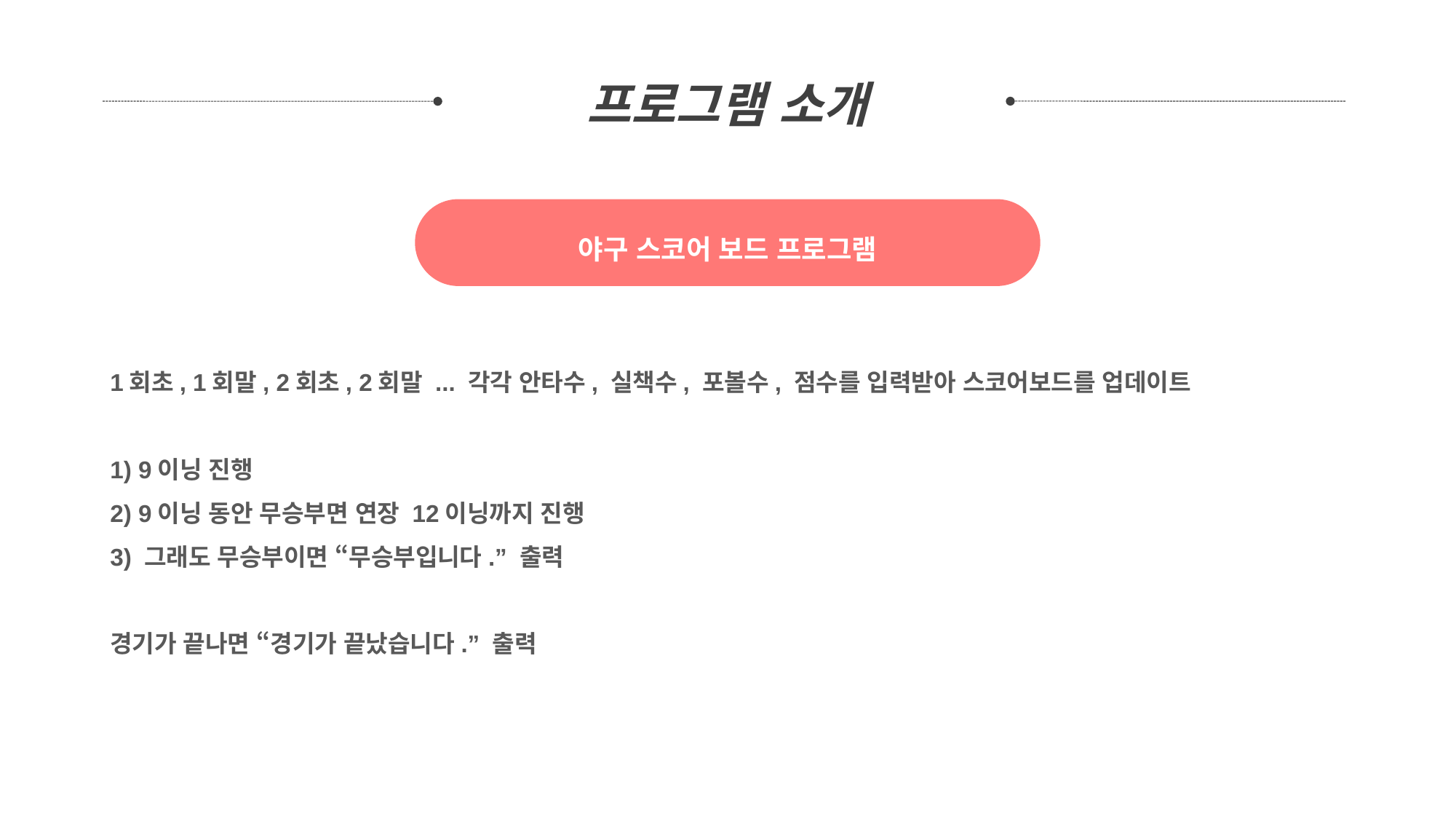

프로그램 소개

야구 스코어 보드 프로그램
1회초, 1회말, 2회초, 2회말 ... 각각 안타수, 실책수, 포볼수, 점수를 입력받아 스코어보드를 업데이트

1) 9이닝 진행
2) 9이닝 동안 무승부면 연장 12이닝까지 진행
3) 그래도 무승부이면 “무승부입니다.” 출력

경기가 끝나면 “경기가 끝났습니다.” 출력